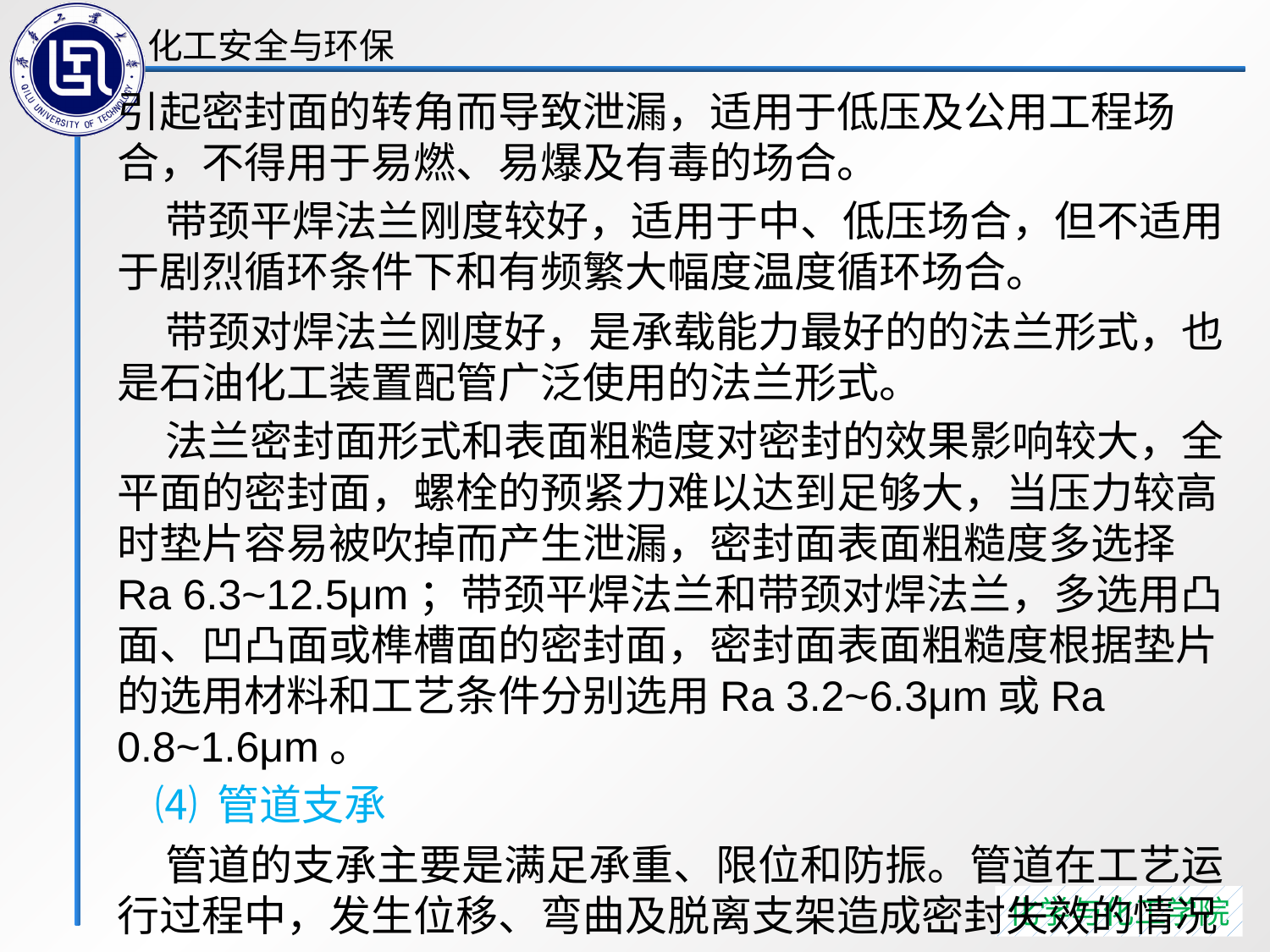

引起密封面的转角而导致泄漏，适用于低压及公用工程场合，不得用于易燃、易爆及有毒的场合。
    带颈平焊法兰刚度较好，适用于中、低压场合，但不适用于剧烈循环条件下和有频繁大幅度温度循环场合。
    带颈对焊法兰刚度好，是承载能力最好的的法兰形式，也是石油化工装置配管广泛使用的法兰形式。
    法兰密封面形式和表面粗糙度对密封的效果影响较大，全平面的密封面，螺栓的预紧力难以达到足够大，当压力较高时垫片容易被吹掉而产生泄漏，密封面表面粗糙度多选择Ra 6.3~12.5μm；带颈平焊法兰和带颈对焊法兰，多选用凸面、凹凸面或榫槽面的密封面，密封面表面粗糙度根据垫片的选用材料和工艺条件分别选用Ra 3.2~6.3μm或Ra 0.8~1.6μm。
    ⑷ 管道支承
    管道的支承主要是满足承重、限位和防振。管道在工艺运行过程中，发生位移、弯曲及脱离支架造成密封失效的情况